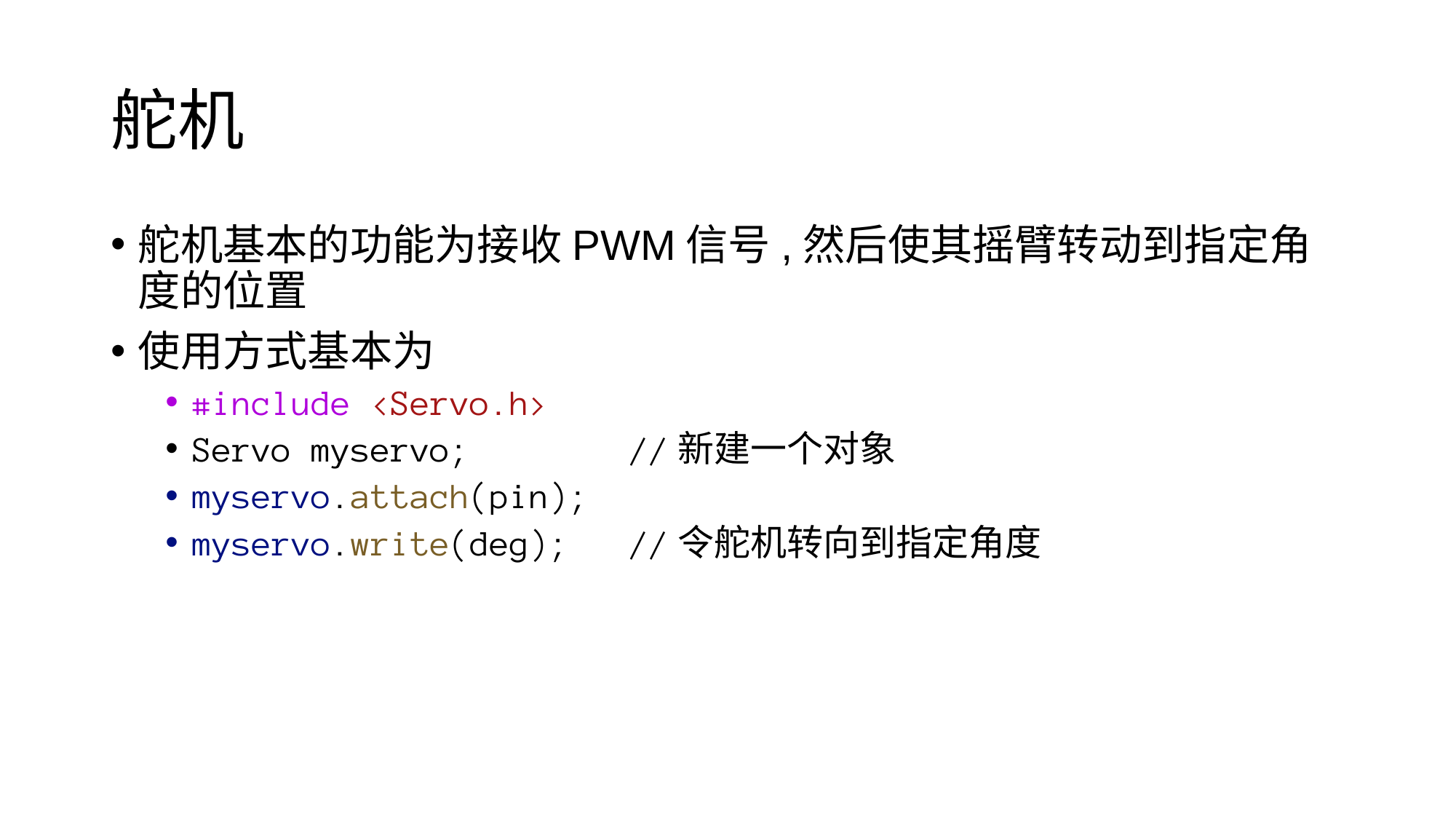

# 舵机
舵机基本的功能为接收PWM信号,然后使其摇臂转动到指定角度的位置
使用方式基本为
#include <Servo.h>
Servo myservo;		//新建一个对象
myservo.attach(pin);
myservo.write(deg);	//令舵机转向到指定角度